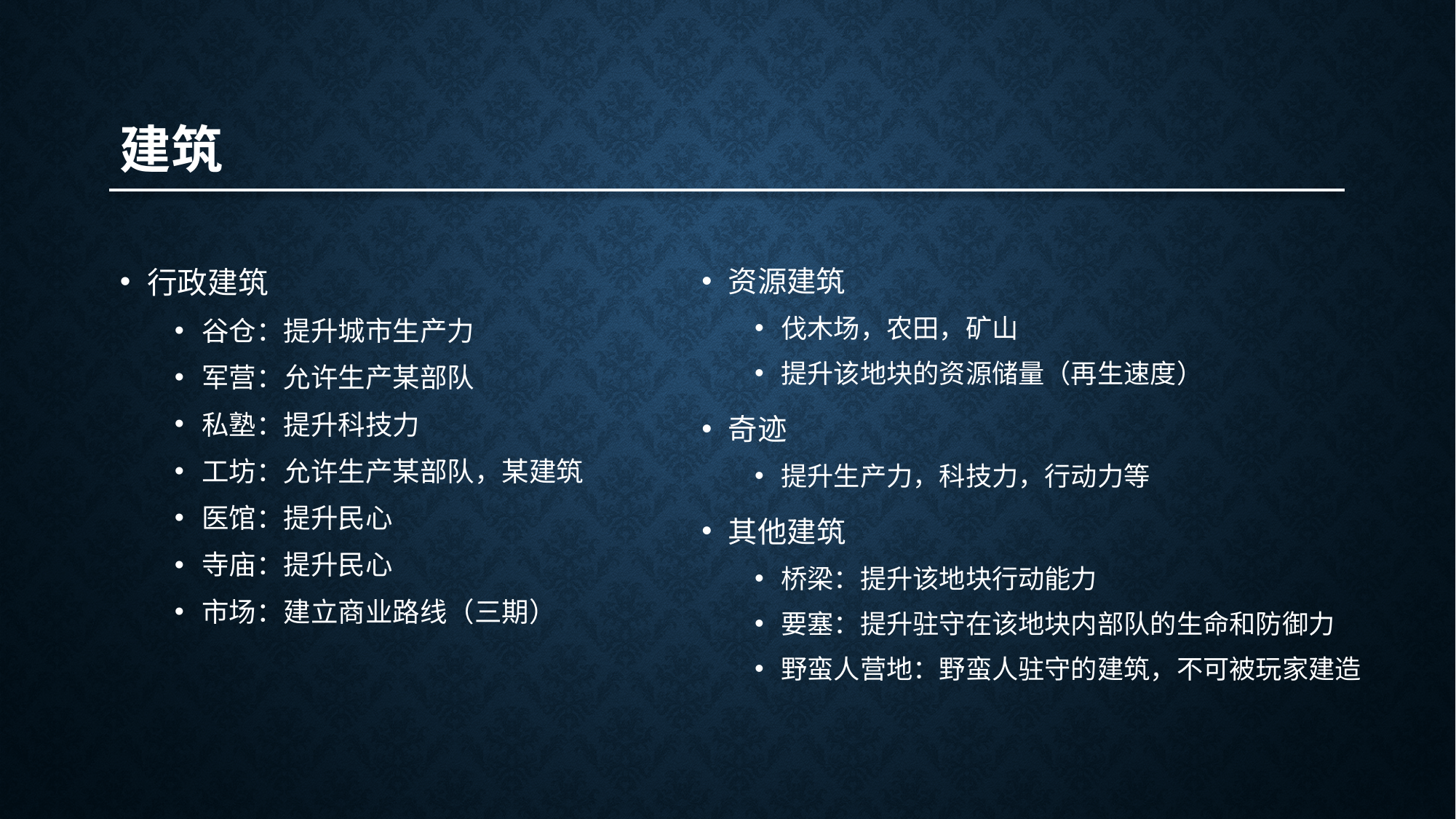

建筑
行政建筑
谷仓：提升城市生产力
军营：允许生产某部队
私塾：提升科技力
工坊：允许生产某部队，某建筑
医馆：提升民心
寺庙：提升民心
市场：建立商业路线（三期）
资源建筑
伐木场，农田，矿山
提升该地块的资源储量（再生速度）
奇迹
提升生产力，科技力，行动力等
其他建筑
桥梁：提升该地块行动能力
要塞：提升驻守在该地块内部队的生命和防御力
野蛮人营地：野蛮人驻守的建筑，不可被玩家建造